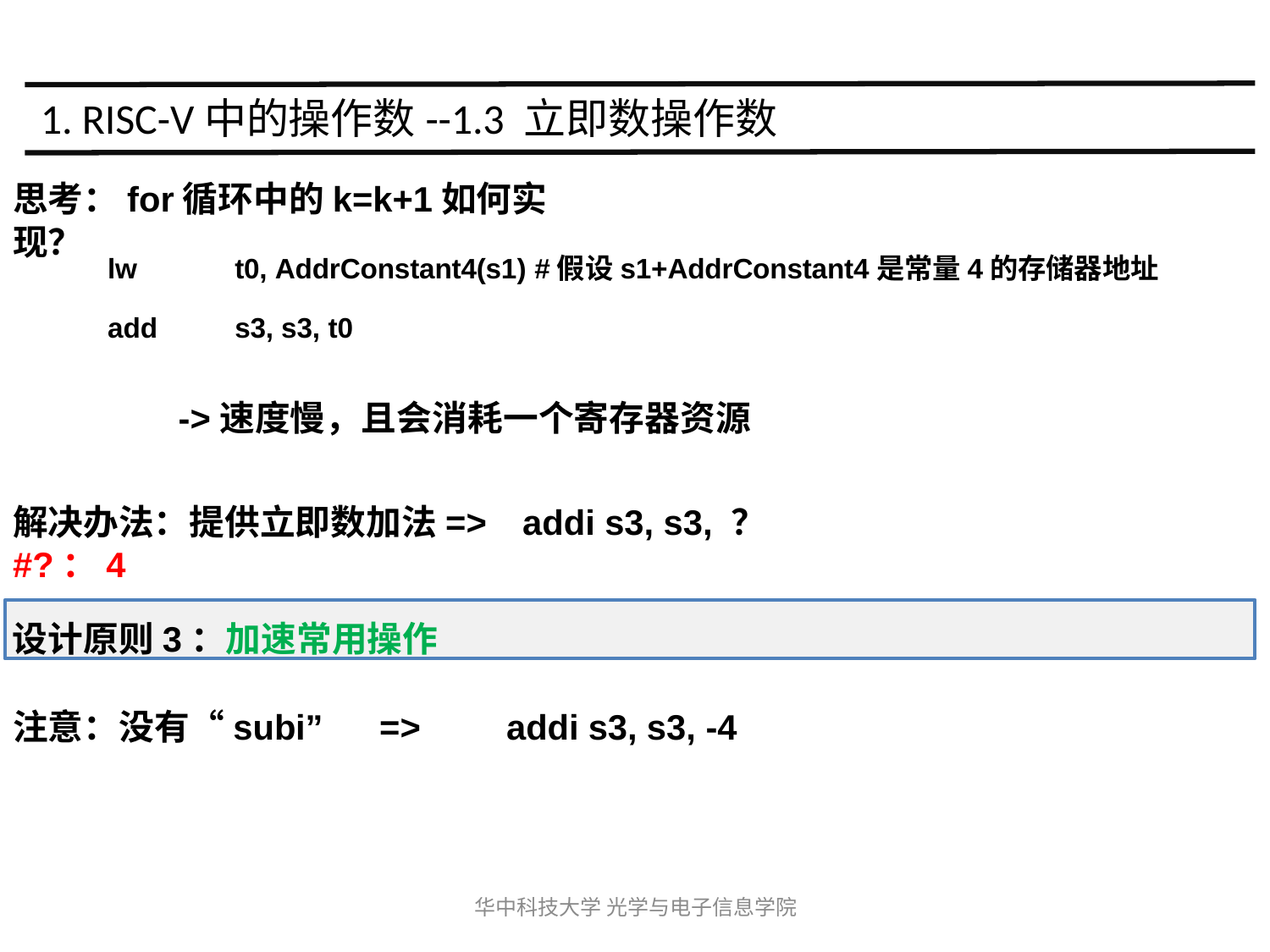

华中科技大学光学与电子信息学院
# 1. RISC-V中的操作数--1.3 立即数操作数
思考：for循环中的k=k+1如何实现？
lw
add
t0, AddrConstant4(s1) #假设s1+AddrConstant4是常量4的存储器地址
s3, s3, t0
->速度慢，且会消耗一个寄存器资源

解决办法：提供立即数加法=>	addi s3, s3, ？	#?：4
设计原则3：加速常用操作
注意：没有“subi”	=>	addi s3, s3, -4